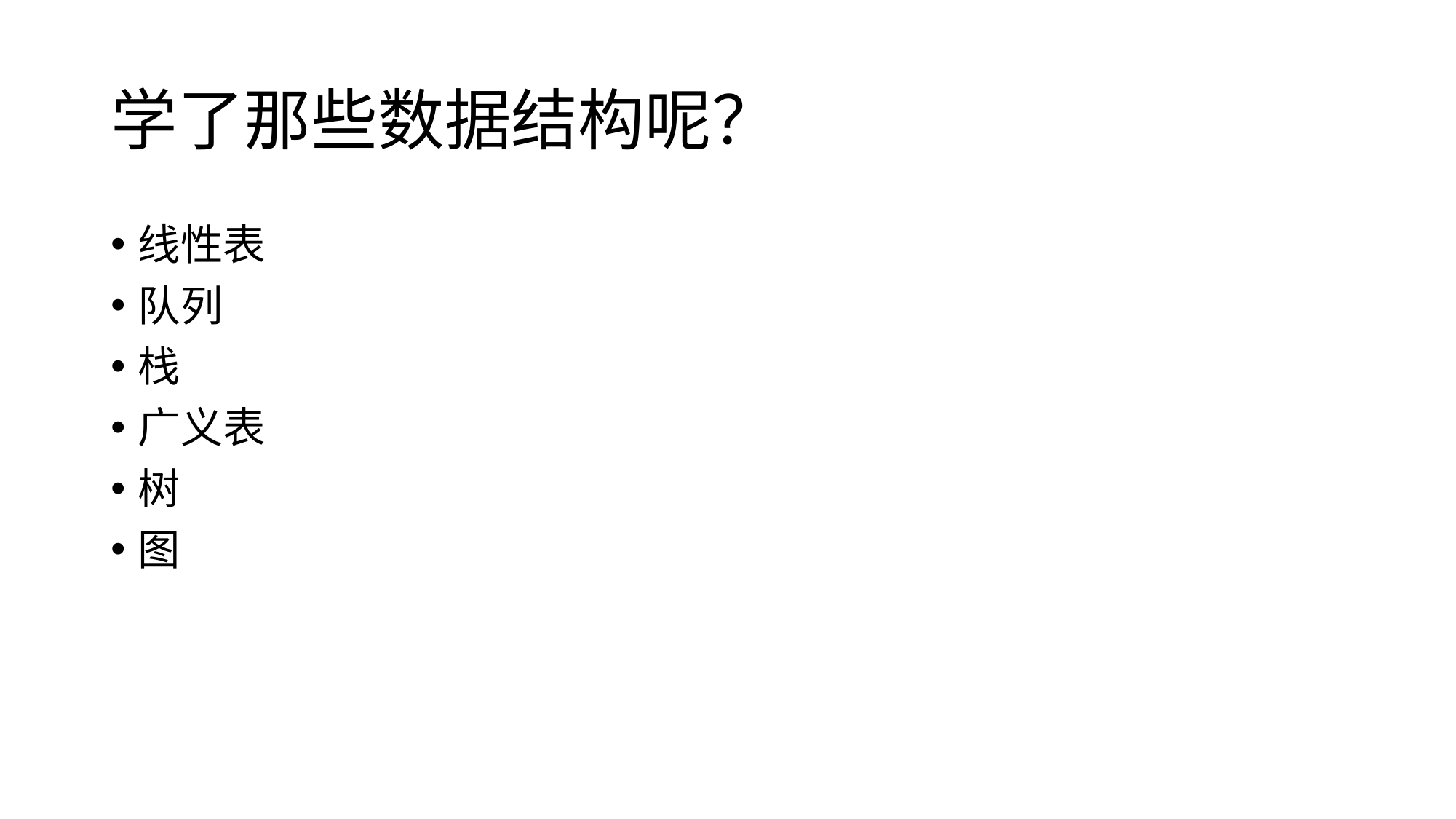

# 学了那些数据结构呢？
线性表
队列
栈
广义表
树
图